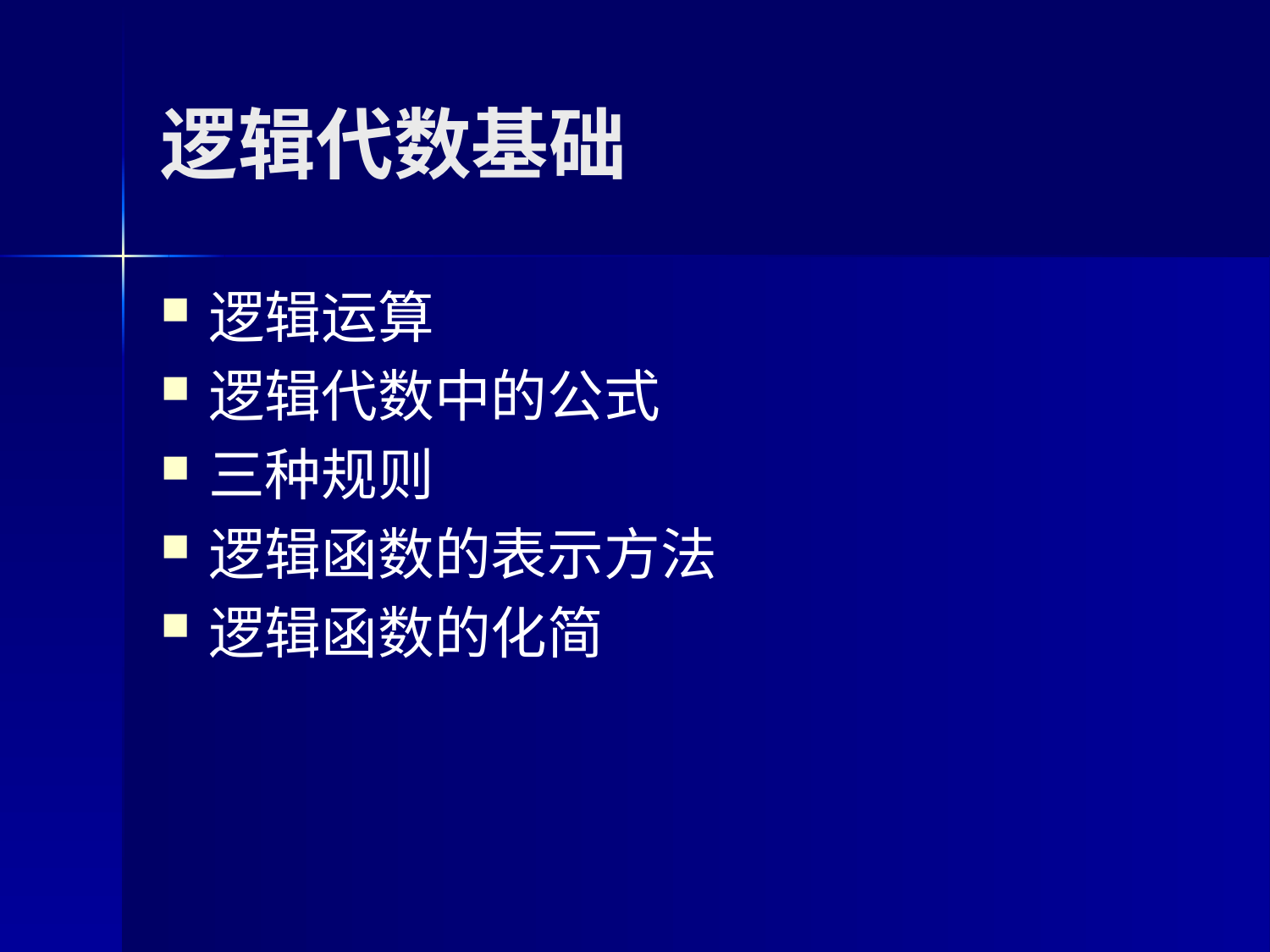

# 逻辑代数基础
逻辑运算
逻辑代数中的公式
三种规则
逻辑函数的表示方法
逻辑函数的化简